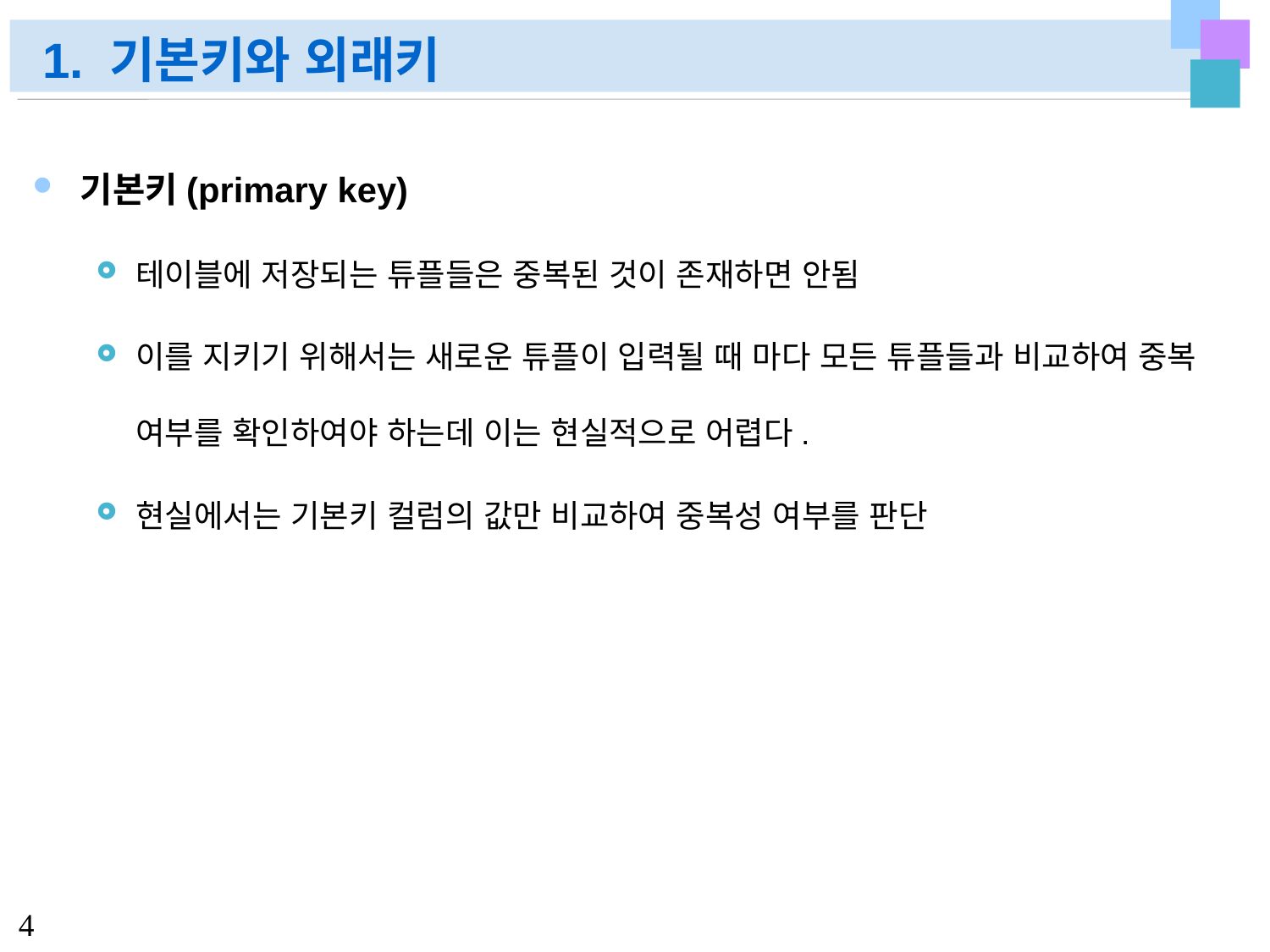

# 1. 기본키와 외래키
기본키(primary key)
테이블에 저장되는 튜플들은 중복된 것이 존재하면 안됨
이를 지키기 위해서는 새로운 튜플이 입력될 때 마다 모든 튜플들과 비교하여 중복 여부를 확인하여야 하는데 이는 현실적으로 어렵다.
현실에서는 기본키 컬럼의 값만 비교하여 중복성 여부를 판단